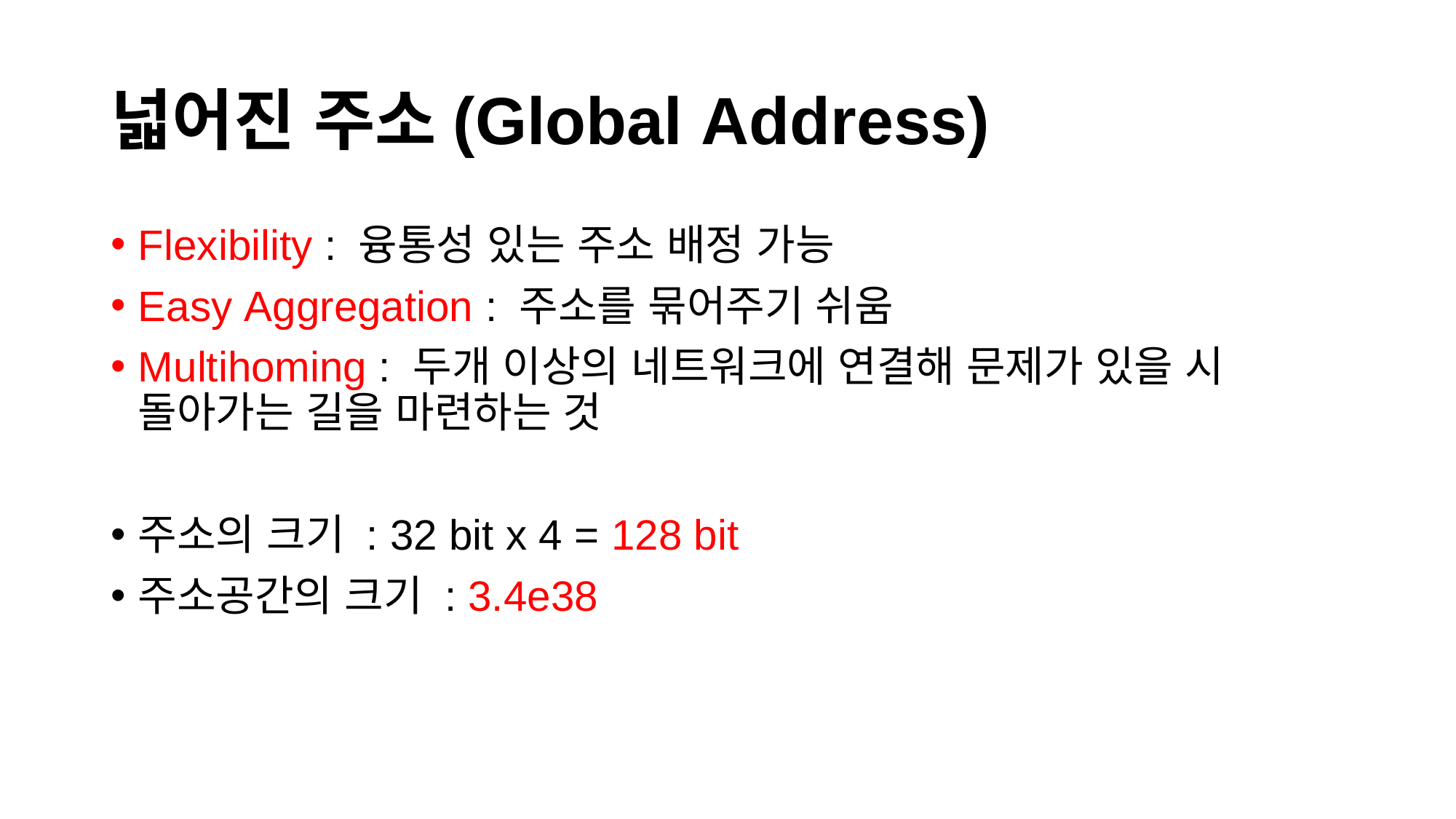

# 넓어진 주소(Global Address)
Flexibility : 융통성 있는 주소 배정 가능
Easy Aggregation : 주소를 묶어주기 쉬움
Multihoming : 두개 이상의 네트워크에 연결해 문제가 있을 시 돌아가는 길을 마련하는 것

주소의 크기 : 32 bit x 4 = 128 bit
주소공간의 크기 : 3.4e38